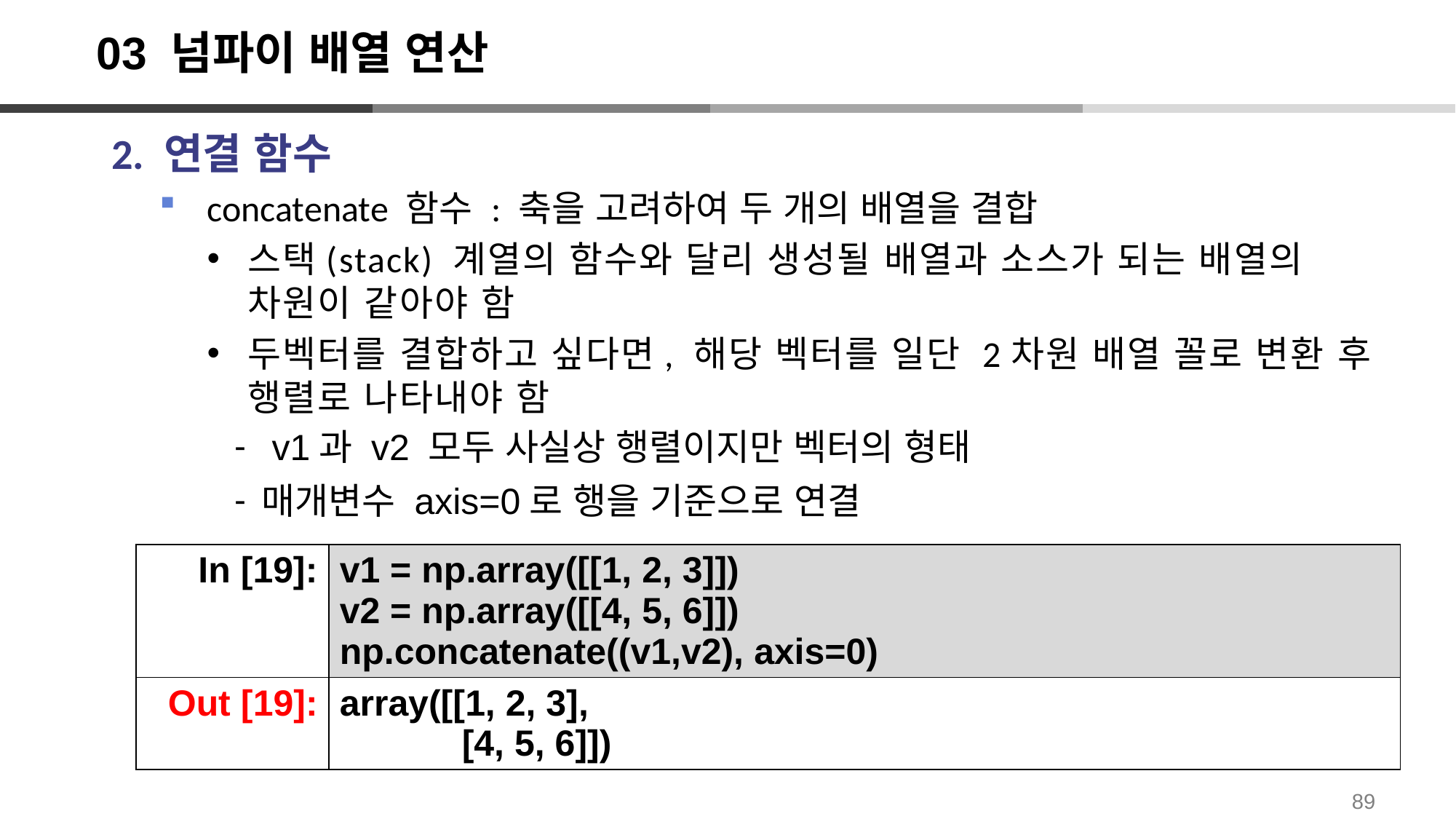

# 03 넘파이 배열 연산
2. 연결 함수
concatenate 함수 : 축을 고려하여 두 개의 배열을 결합
스택(stack) 계열의 함수와 달리 생성될 배열과 소스가 되는 배열의 차원이 같아야 함
두벡터를 결합하고 싶다면, 해당 벡터를 일단 2차원 배열 꼴로 변환 후 행렬로 나타내야 함
 v1과 v2 모두 사실상 행렬이지만 벡터의 형태
매개변수 axis=0로 행을 기준으로 연결

| In [19]: | v1 = np.array([[1, 2, 3]]) v2 = np.array([[4, 5, 6]]) np.concatenate((v1,v2), axis=0) |
| --- | --- |
| Out [19]: | array([[1, 2, 3], [4, 5, 6]]) |